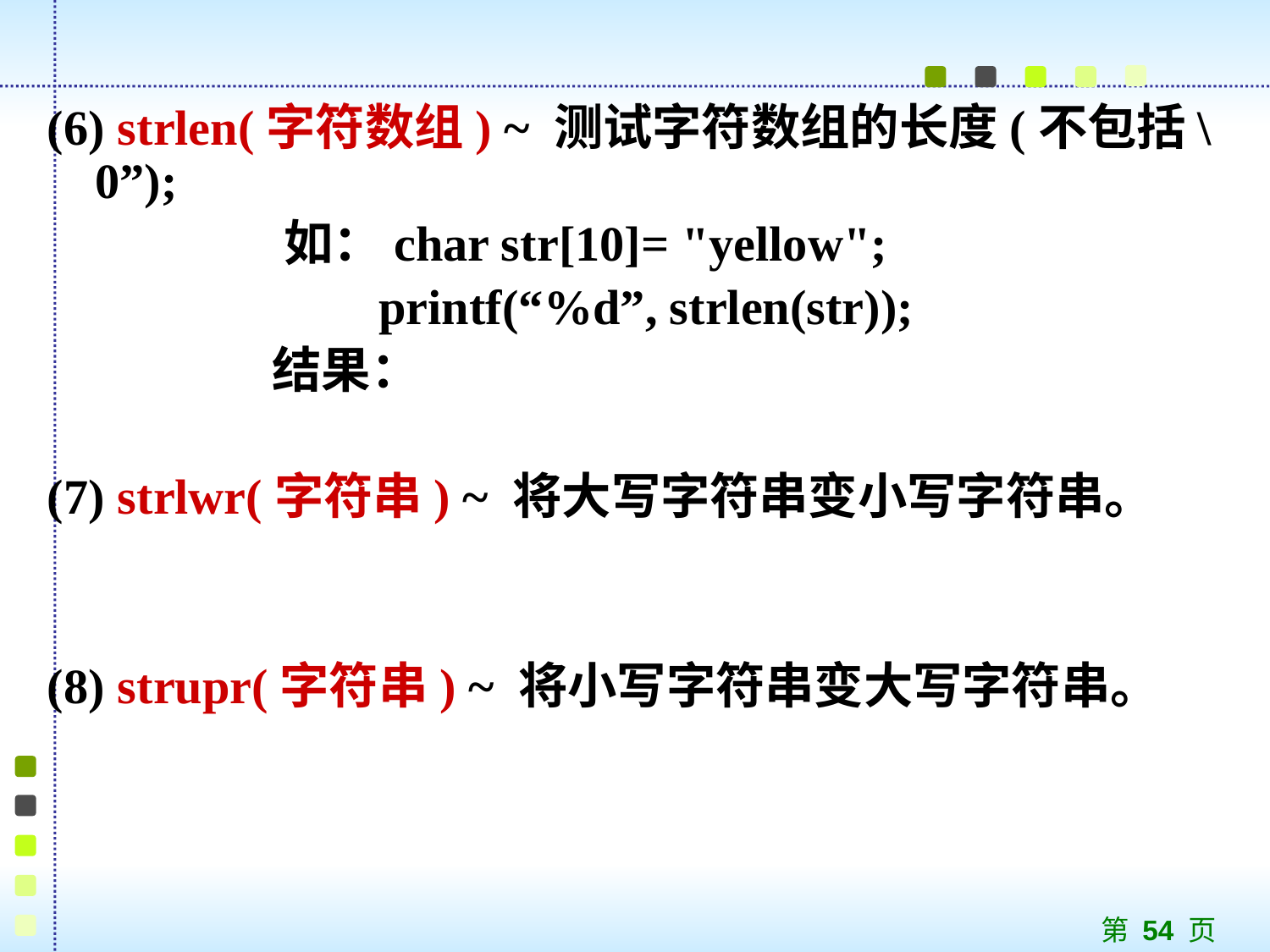

(6) strlen(字符数组) ~ 测试字符数组的长度(不包括\0”);
                    如：char str[10]= "yellow";
                           printf(“%d”, strlen(str));
                   结果：

(7) strlwr(字符串) ~ 将大写字符串变小写字符串。

(8) strupr(字符串) ~ 将小写字符串变大写字符串。
   第 54 页